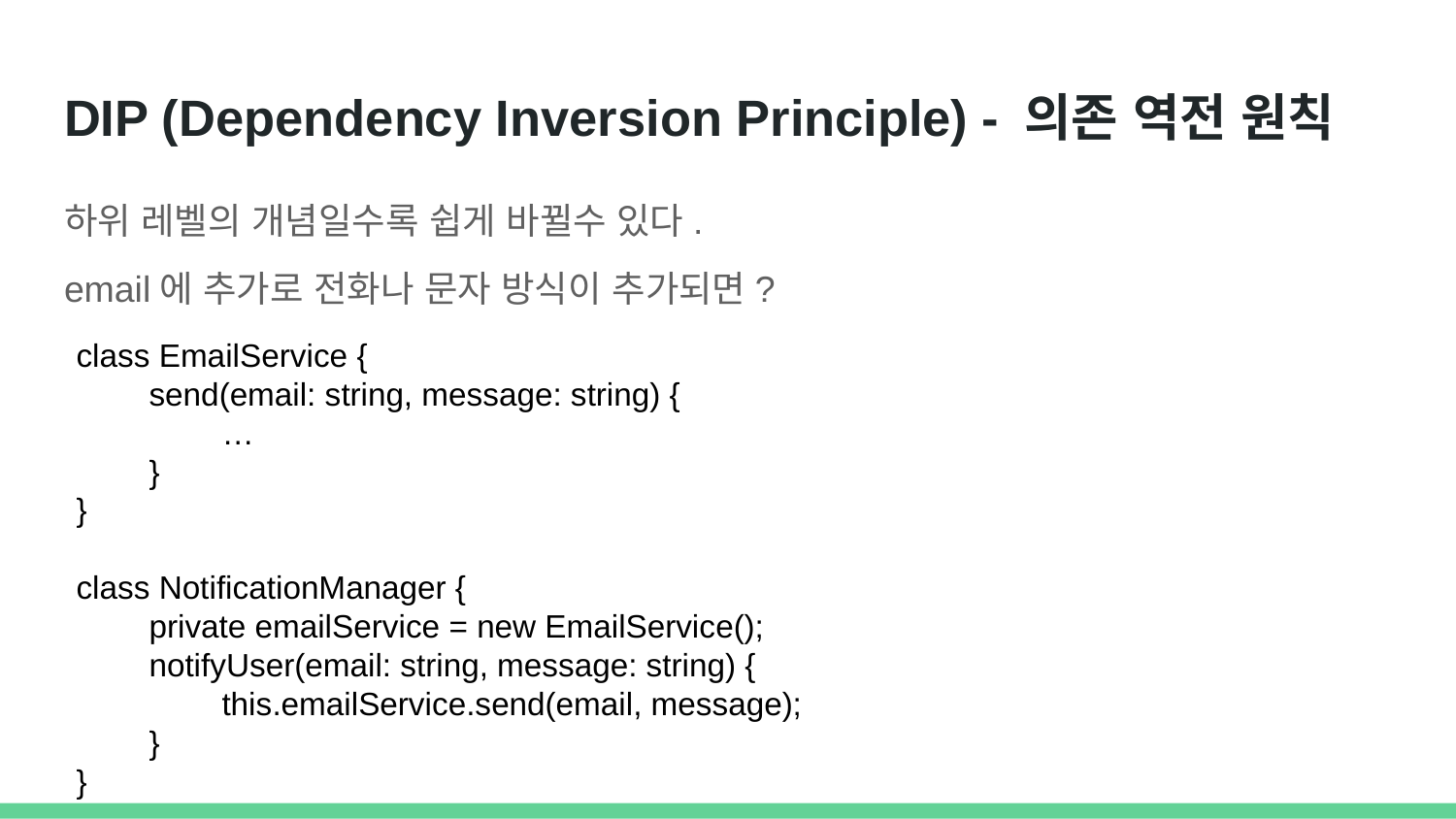

# DIP (Dependency Inversion Principle) - 의존 역전 원칙
하위 레벨의 개념일수록 쉽게 바뀔수 있다.
email에 추가로 전화나 문자 방식이 추가되면?

class EmailService {
send(email: string, message: string) {
	…
}
}

class NotificationManager {
private emailService = new EmailService();
notifyUser(email: string, message: string) {
this.emailService.send(email, message);
}
}